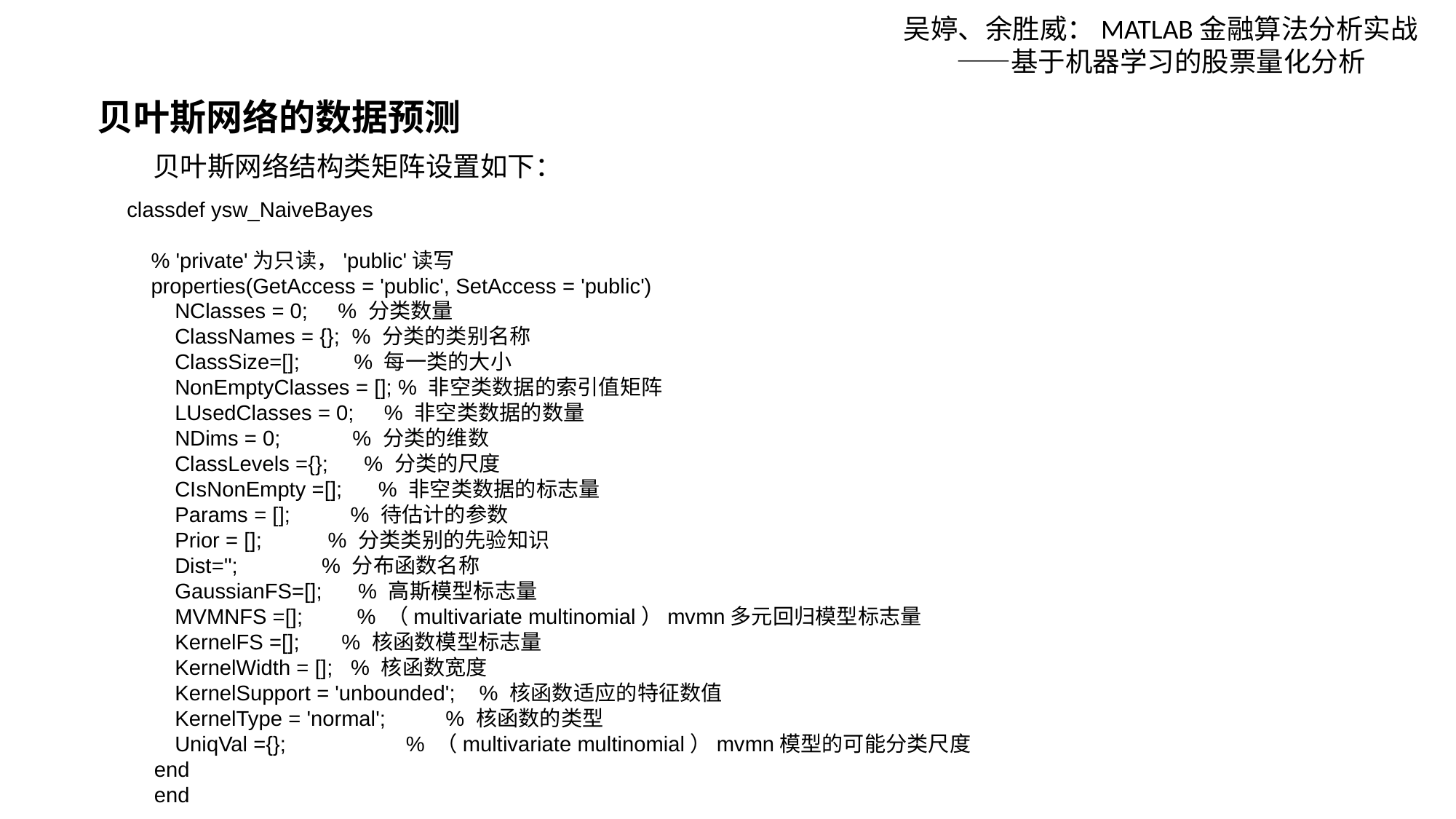

吴婷、余胜威：MATLAB金融算法分析实战——基于机器学习的股票量化分析
贝叶斯网络的数据预测
贝叶斯网络结构类矩阵设置如下：
classdef ysw_NaiveBayes

    % 'private'为只读，'public'读写
    properties(GetAccess = 'public', SetAccess = 'public')
        NClasses = 0;     % 分类数量
        ClassNames = {};  % 分类的类别名称
        ClassSize=[];         % 每一类的大小
        NonEmptyClasses = []; % 非空类数据的索引值矩阵
        LUsedClasses = 0;     % 非空类数据的数量
        NDims = 0;            % 分类的维数
        ClassLevels ={};      % 分类的尺度
        CIsNonEmpty =[];      % 非空类数据的标志量
        Params = [];          % 待估计的参数
        Prior = [];           % 分类类别的先验知识
        Dist='';              % 分布函数名称
        GaussianFS=[];      % 高斯模型标志量
        MVMNFS =[];         % （multivariate multinomial）mvmn多元回归模型标志量
        KernelFS =[];       % 核函数模型标志量
        KernelWidth = [];   % 核函数宽度
        KernelSupport = 'unbounded';    % 核函数适应的特征数值
        KernelType = 'normal';          % 核函数的类型
        UniqVal ={};                    % （multivariate multinomial）mvmn模型的可能分类尺度
end
end